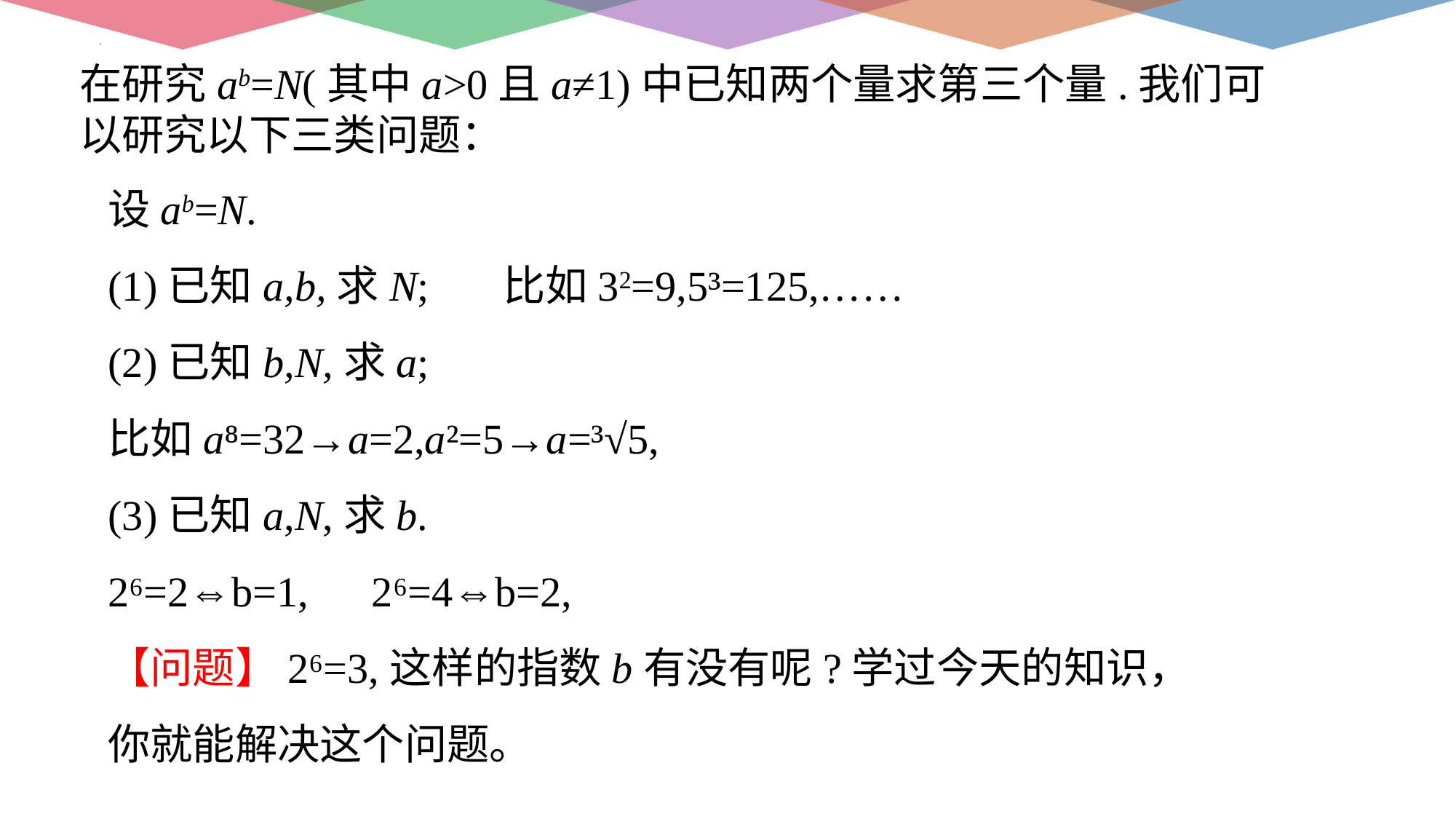

在研究ab=N(其中a>0且a≠1)中已知两个量求第三个量.我们可以研究以下三类问题：
设ab=N.
(1)已知a,b,求N;      比如32=9,5³=125,……
(2)已知b,N,求a;
比如a⁸=32→a=2,a²=5→a=³√5,
(3)已知a,N,求b.
2⁶=2⇔b=1,      2⁶=4⇔b=2,
【问题】2⁶=3,这样的指数b有没有呢?学过今天的知识，你就能解决这个问题。